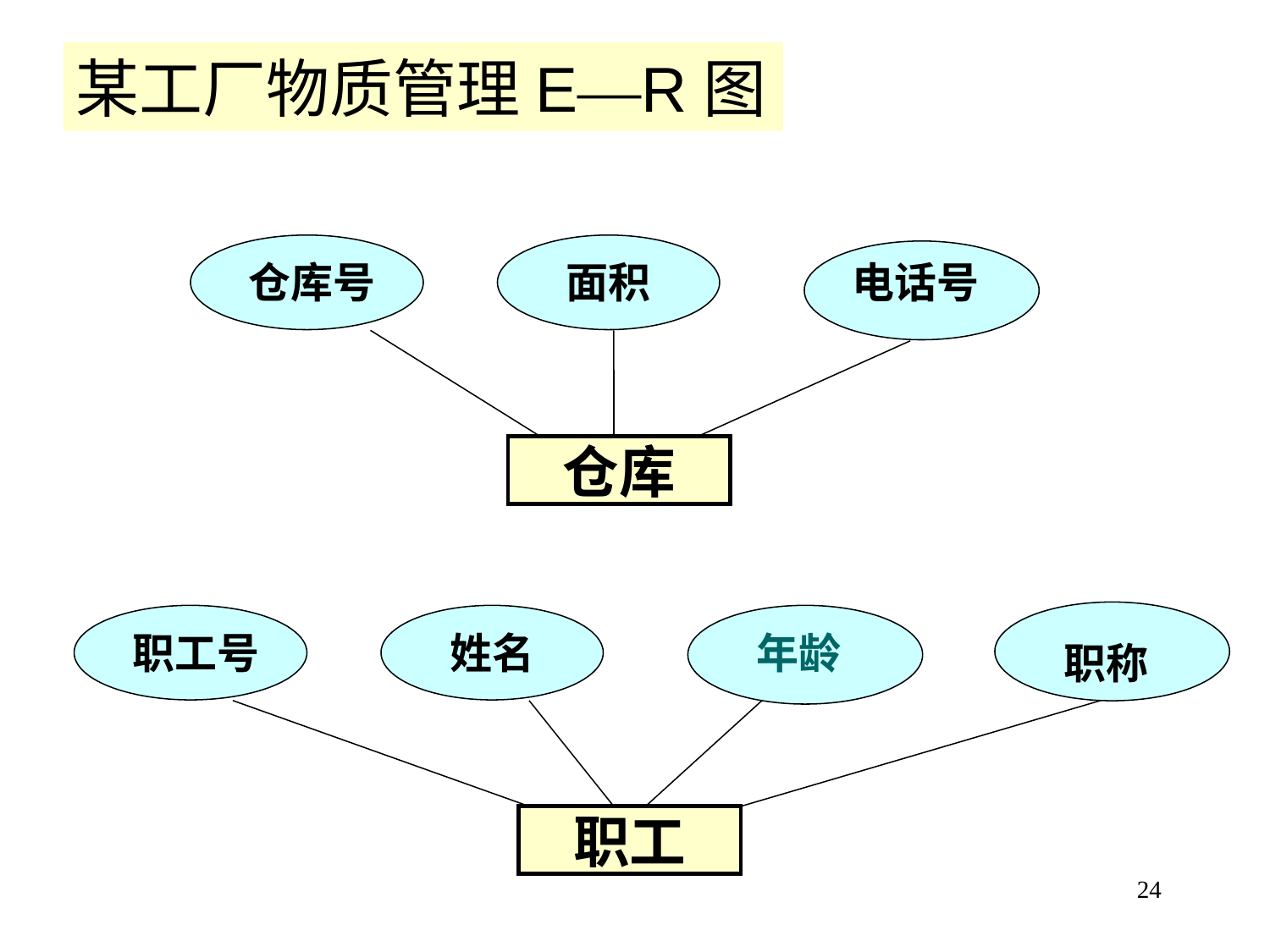

某工厂物质管理E—R图

仓库号
面积
电话号

仓库

职工号
姓名
年龄
职称

职工
24